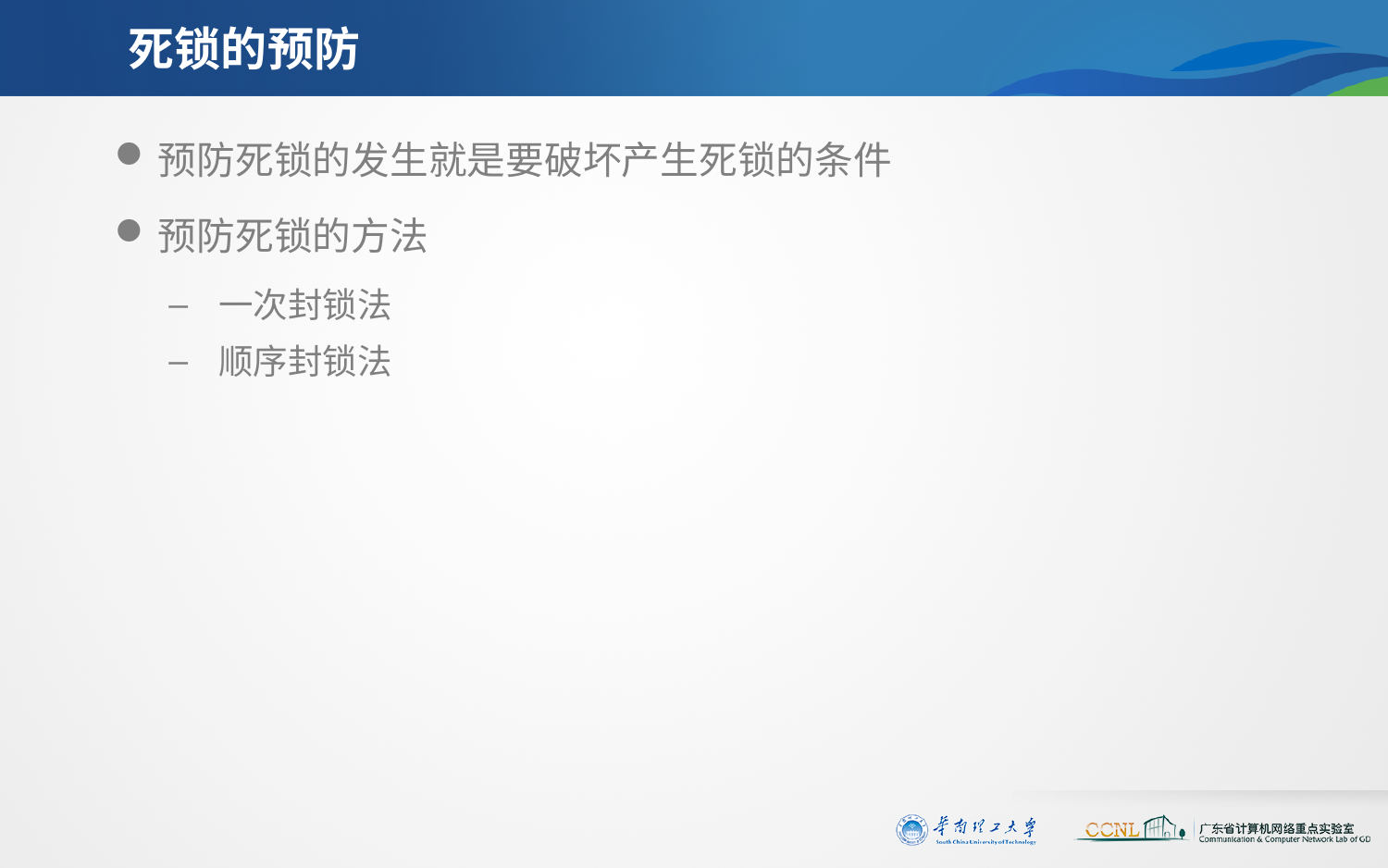

# 死锁的预防
预防死锁的发生就是要破坏产生死锁的条件
预防死锁的方法
 一次封锁法
 顺序封锁法